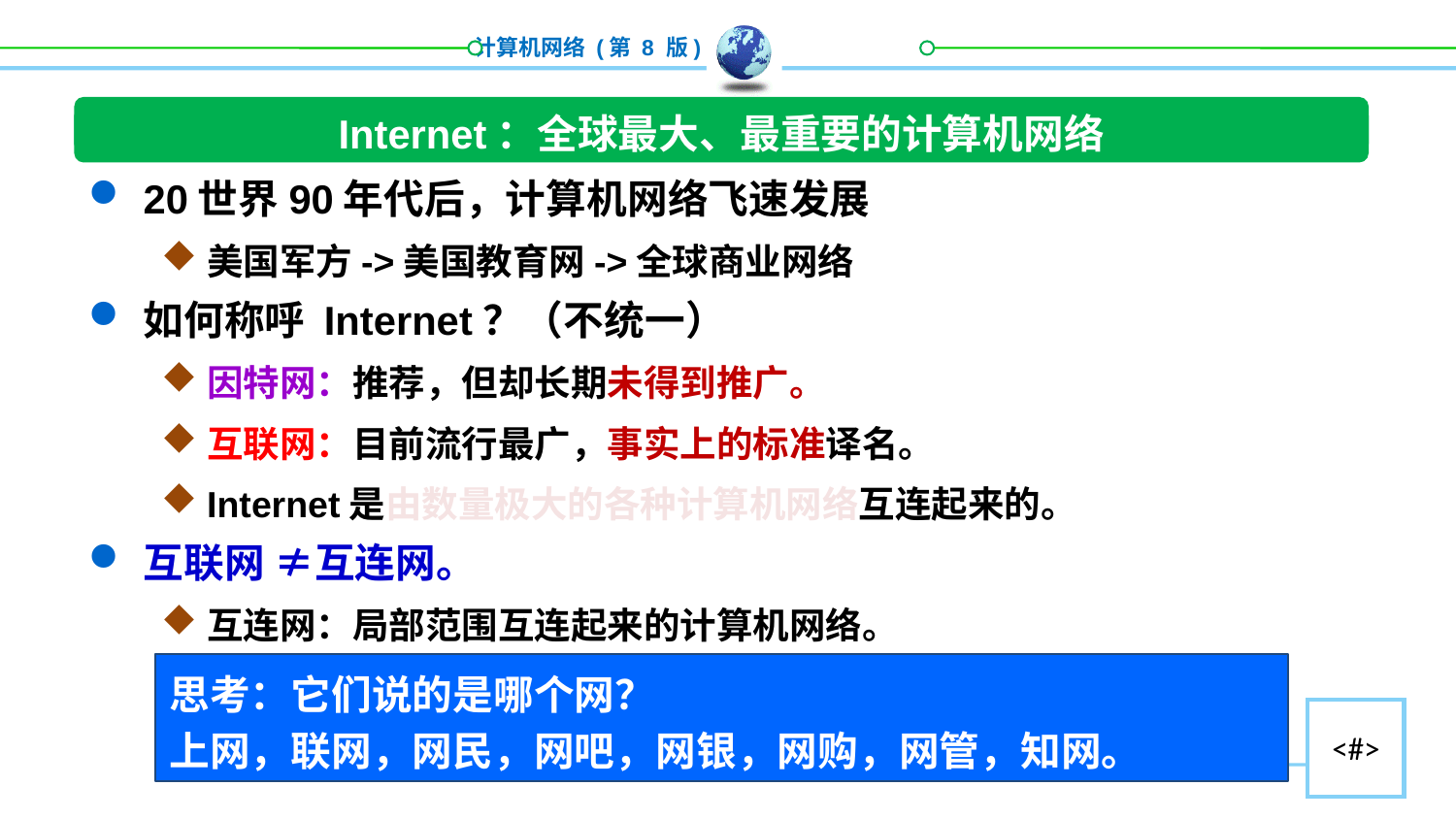

Internet：全球最大、最重要的计算机网络

万物联网
人人用网
20世界90年代后，计算机网络飞速发展
美国军方->美国教育网->全球商业网络
如何称呼 Internet？（不统一）
因特网：推荐，但却长期未得到推广。
互联网：目前流行最广，事实上的标准译名。
Internet是由数量极大的各种计算机网络互连起来的。
互联网 ≠互连网。
互连网：局部范围互连起来的计算机网络。

思考：它们说的是哪个网？
上网，联网，网民，网吧，网银，网购，网管，知网。